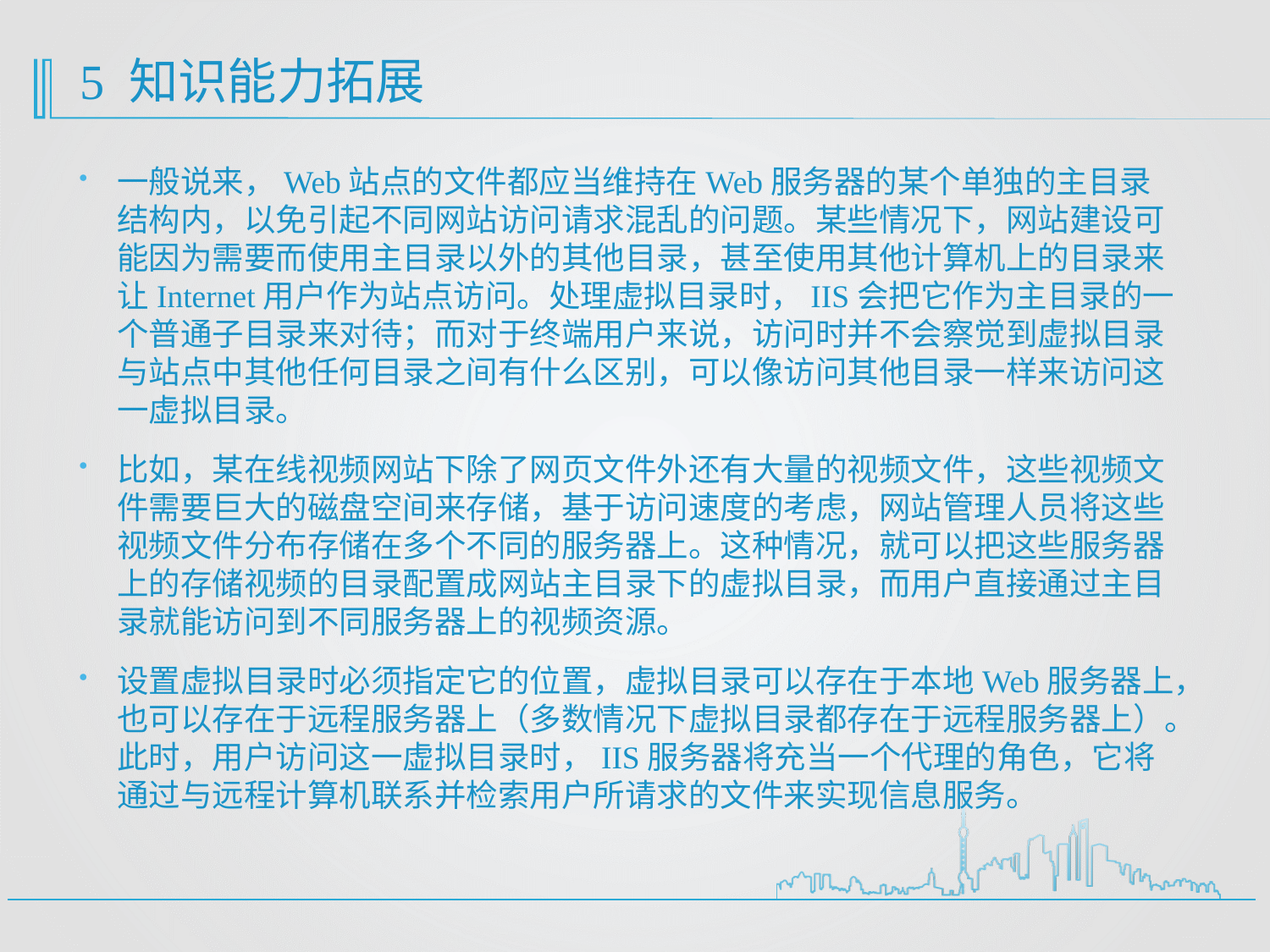

# 5 知识能力拓展
一般说来，Web站点的文件都应当维持在Web服务器的某个单独的主目录结构内，以免引起不同网站访问请求混乱的问题。某些情况下，网站建设可能因为需要而使用主目录以外的其他目录，甚至使用其他计算机上的目录来让Internet用户作为站点访问。处理虚拟目录时，IIS会把它作为主目录的一个普通子目录来对待；而对于终端用户来说，访问时并不会察觉到虚拟目录与站点中其他任何目录之间有什么区别，可以像访问其他目录一样来访问这一虚拟目录。
比如，某在线视频网站下除了网页文件外还有大量的视频文件，这些视频文件需要巨大的磁盘空间来存储，基于访问速度的考虑，网站管理人员将这些视频文件分布存储在多个不同的服务器上。这种情况，就可以把这些服务器上的存储视频的目录配置成网站主目录下的虚拟目录，而用户直接通过主目录就能访问到不同服务器上的视频资源。
设置虚拟目录时必须指定它的位置，虚拟目录可以存在于本地Web服务器上，也可以存在于远程服务器上（多数情况下虚拟目录都存在于远程服务器上）。此时，用户访问这一虚拟目录时，IIS服务器将充当一个代理的角色，它将通过与远程计算机联系并检索用户所请求的文件来实现信息服务。